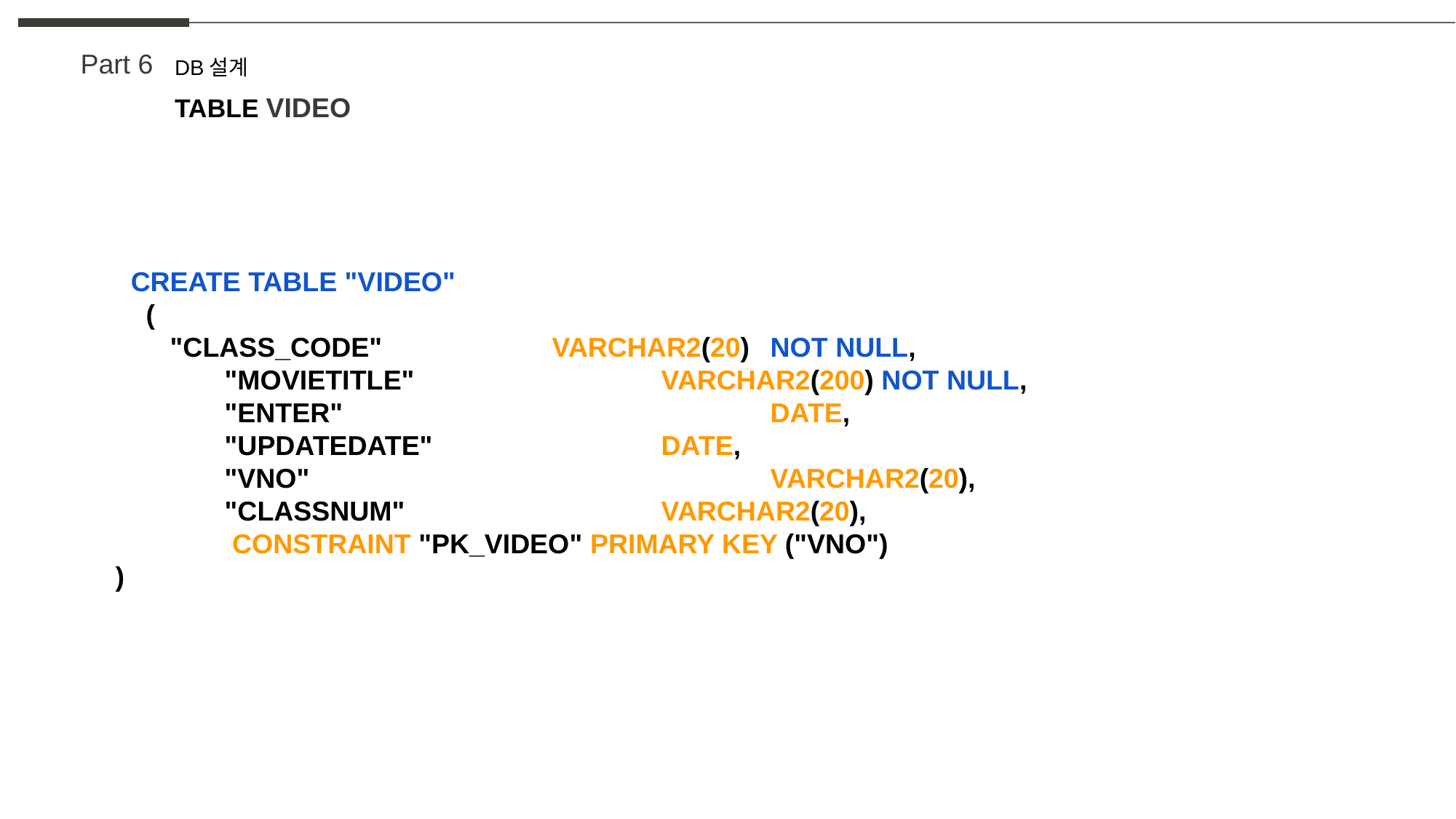

Part 6
DB설계
TABLE VIDEO

  CREATE TABLE "VIDEO"
    (
"CLASS_CODE" 		VARCHAR2(20) 	NOT NULL,
	"MOVIETITLE" 			VARCHAR2(200) NOT NULL,
	"ENTER" 				DATE,
	"UPDATEDATE" 			DATE,
	"VNO" 					VARCHAR2(20),
	"CLASSNUM"	 		VARCHAR2(20),
	 CONSTRAINT "PK_VIDEO" PRIMARY KEY ("VNO")
)